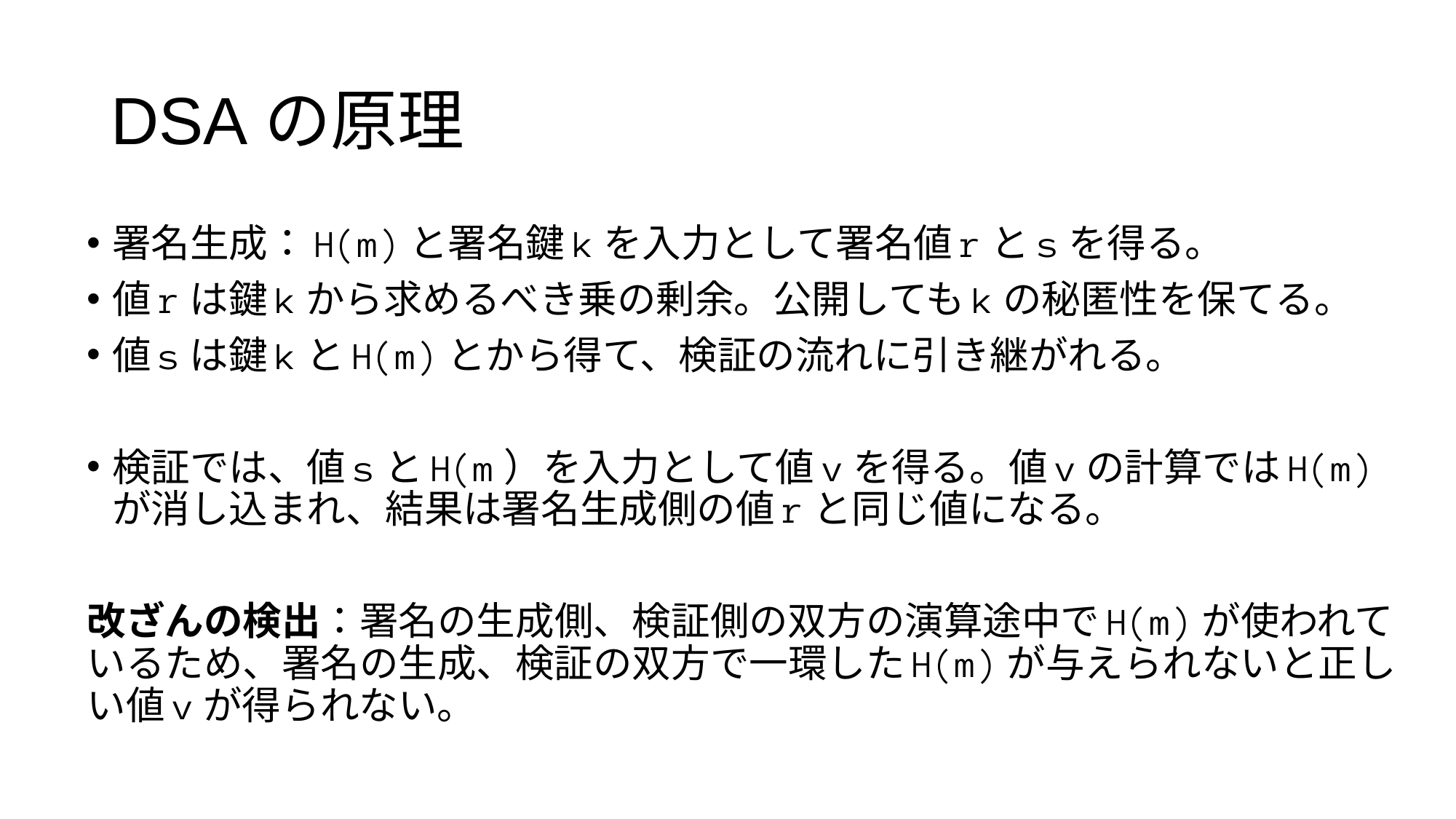

# DSAの原理
署名生成：H(m)と署名鍵kを入力として署名値rとsを得る。
値rは鍵kから求めるべき乗の剰余。公開してもkの秘匿性を保てる。
値sは鍵kとH(m)とから得て、検証の流れに引き継がれる。

検証では、値sとH(m）を入力として値vを得る。値vの計算ではH(m)が消し込まれ、結果は署名生成側の値rと同じ値になる。

改ざんの検出：署名の生成側、検証側の双方の演算途中でH(m)が使われているため、署名の生成、検証の双方で一環したH(m)が与えられないと正しい値vが得られない。